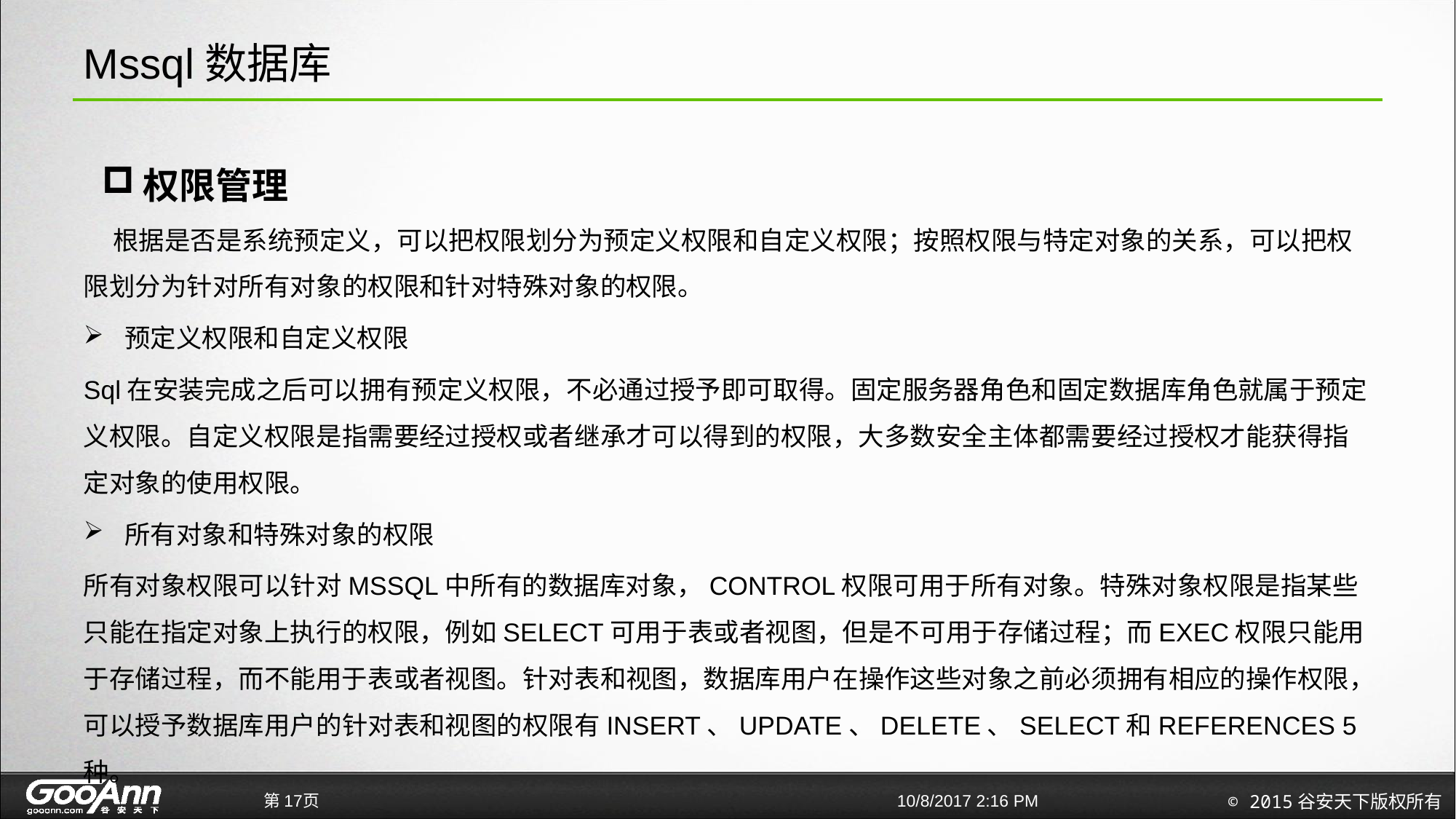

# Mssql数据库

权限管理
    根据是否是系统预定义，可以把权限划分为预定义权限和自定义权限；按照权限与特定对象的关系，可以把权限划分为针对所有对象的权限和针对特殊对象的权限。
预定义权限和自定义权限
Sql在安装完成之后可以拥有预定义权限，不必通过授予即可取得。固定服务器角色和固定数据库角色就属于预定义权限。自定义权限是指需要经过授权或者继承才可以得到的权限，大多数安全主体都需要经过授权才能获得指定对象的使用权限。
所有对象和特殊对象的权限
所有对象权限可以针对MSSQL中所有的数据库对象，CONTROL权限可用于所有对象。特殊对象权限是指某些只能在指定对象上执行的权限，例如SELECT可用于表或者视图，但是不可用于存储过程；而EXEC权限只能用于存储过程，而不能用于表或者视图。针对表和视图，数据库用户在操作这些对象之前必须拥有相应的操作权限，可以授予数据库用户的针对表和视图的权限有INSERT、UPDATE、DELETE、SELECT和REFERENCES 5种。